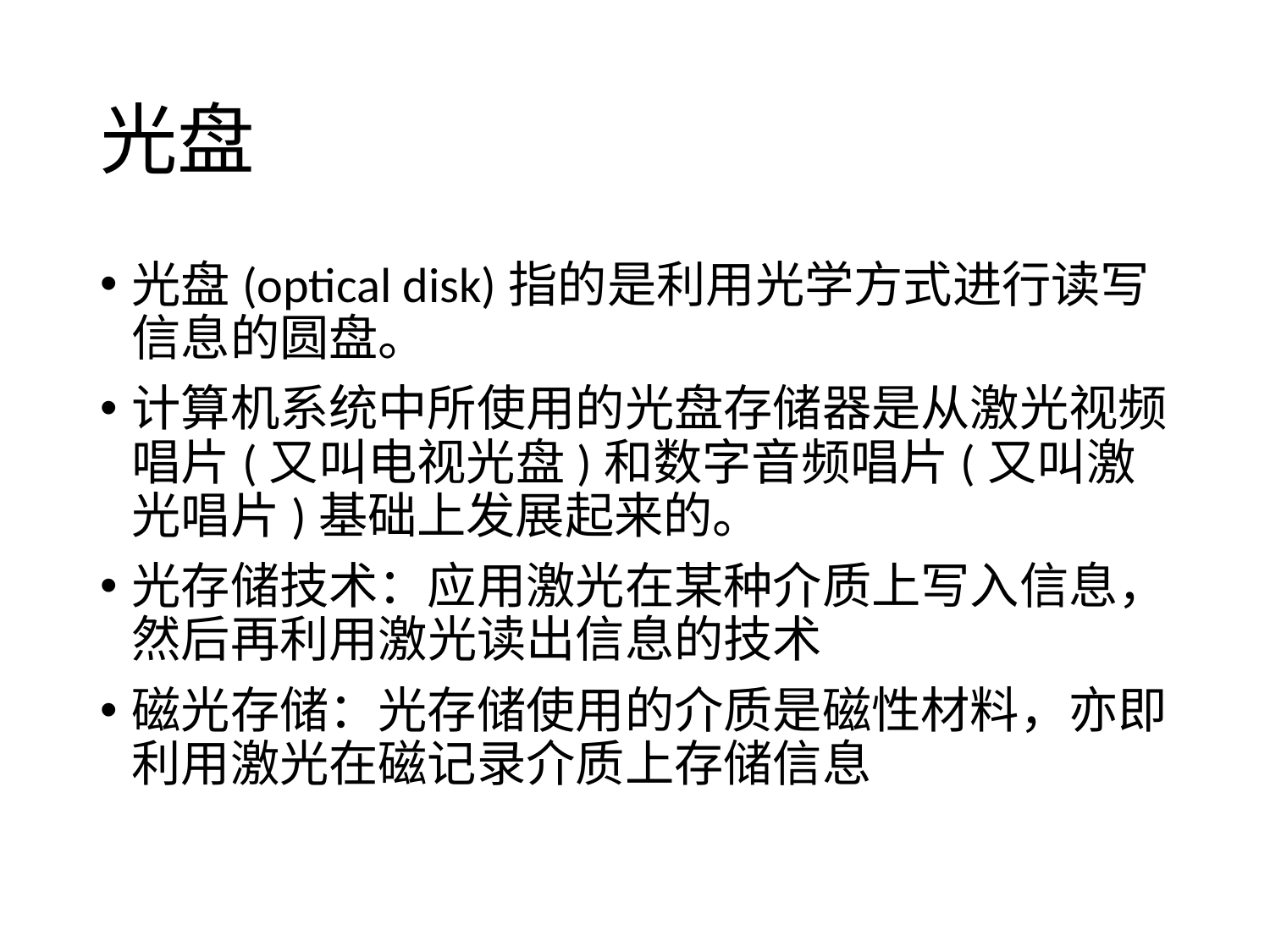

# 光盘
光盘(optical disk)指的是利用光学方式进行读写信息的圆盘。
计算机系统中所使用的光盘存储器是从激光视频唱片(又叫电视光盘)和数字音频唱片(又叫激光唱片)基础上发展起来的。
光存储技术：应用激光在某种介质上写入信息，然后再利用激光读出信息的技术
磁光存储：光存储使用的介质是磁性材料，亦即利用激光在磁记录介质上存储信息